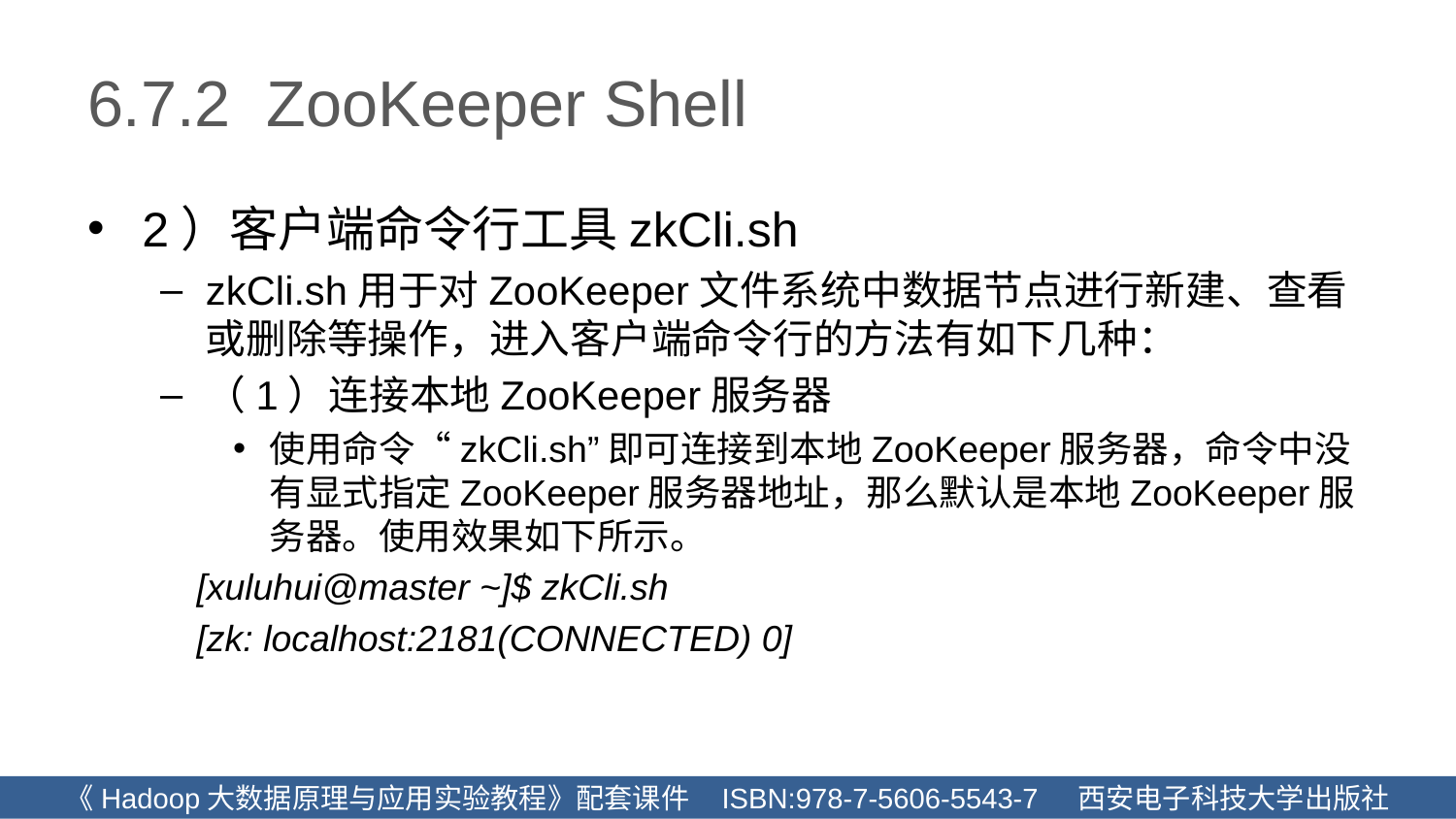

# 6.7.2  ZooKeeper Shell
2）客户端命令行工具zkCli.sh
zkCli.sh用于对ZooKeeper文件系统中数据节点进行新建、查看或删除等操作，进入客户端命令行的方法有如下几种：
（1）连接本地ZooKeeper服务器
使用命令“zkCli.sh”即可连接到本地ZooKeeper服务器，命令中没有显式指定ZooKeeper服务器地址，那么默认是本地ZooKeeper服务器。使用效果如下所示。
[xuluhui@master ~]$ zkCli.sh
[zk: localhost:2181(CONNECTED) 0]